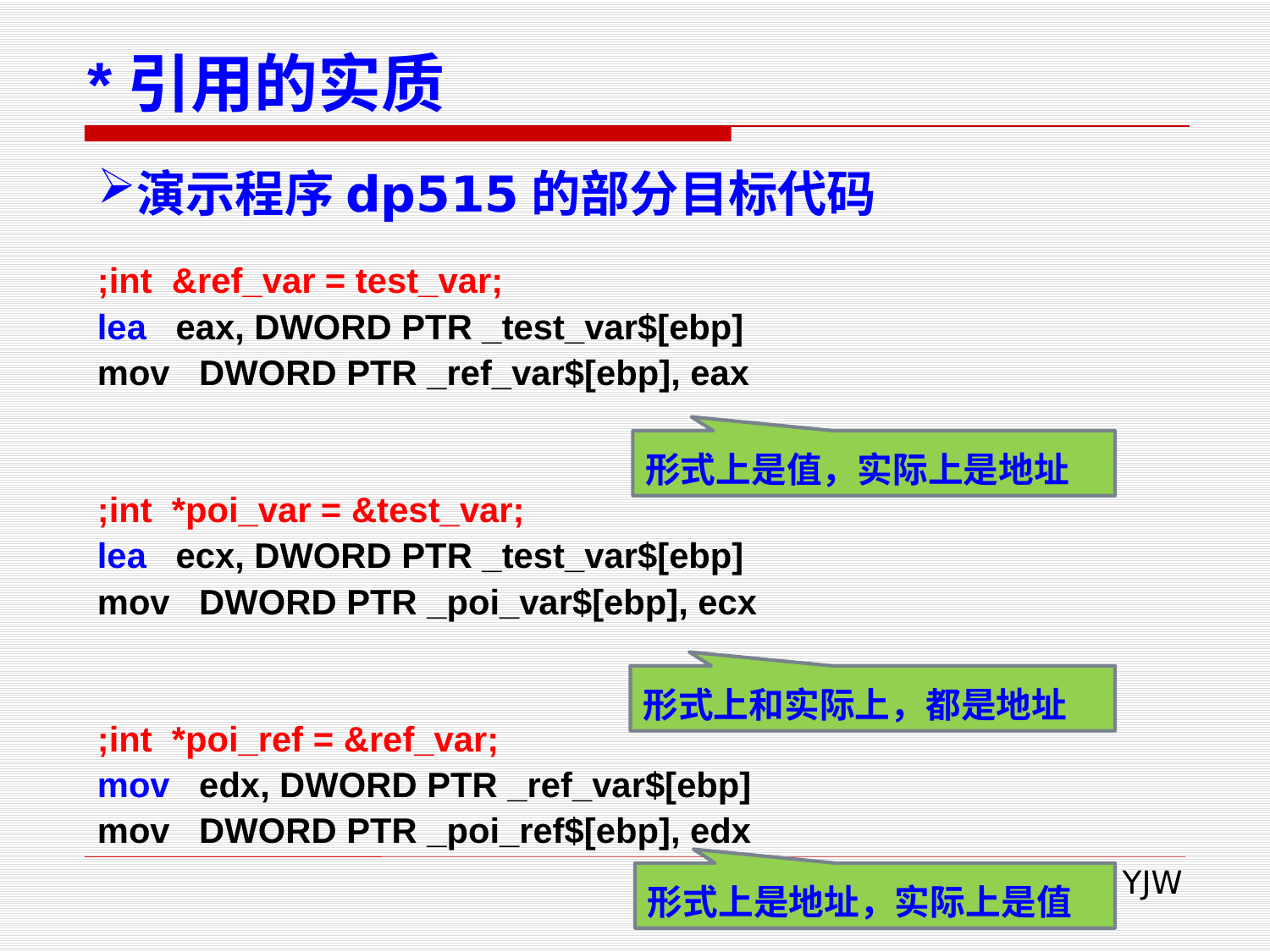

# *引用的实质
演示程序dp515的部分目标代码
;int  &ref_var = test_var;
lea   eax, DWORD PTR _test_var$[ebp]
mov   DWORD PTR _ref_var$[ebp], eax

;int  *poi_var = &test_var;
lea   ecx, DWORD PTR _test_var$[ebp]
mov   DWORD PTR _poi_var$[ebp], ecx

;int  *poi_ref = &ref_var;
mov   edx, DWORD PTR _ref_var$[ebp]
mov   DWORD PTR _poi_ref$[ebp], edx
形式上是值，实际上是地址
形式上和实际上，都是地址
形式上是地址，实际上是值